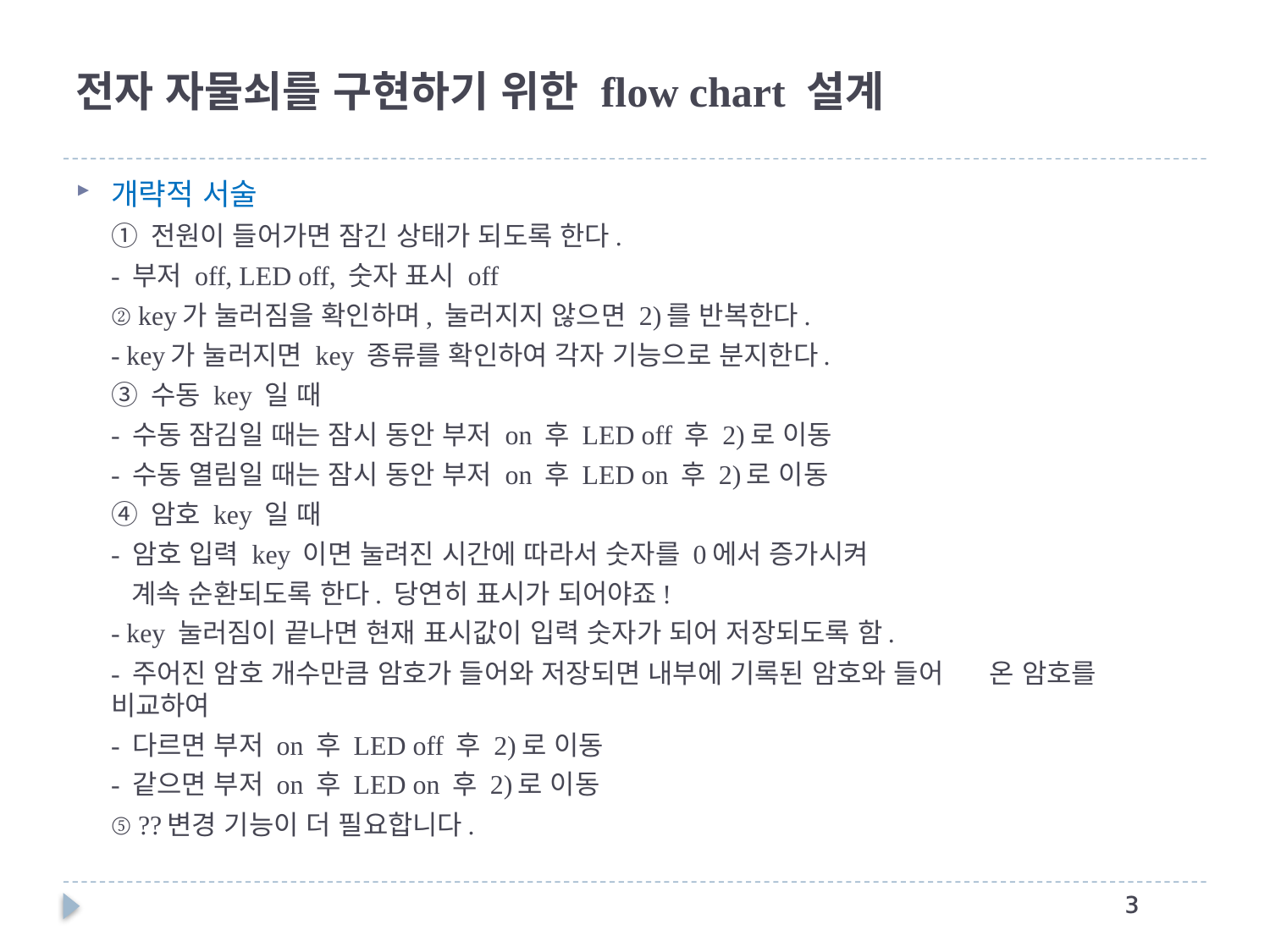

# 전자 자물쇠를 구현하기 위한 flow chart 설계
개략적 서술
① 전원이 들어가면 잠긴 상태가 되도록 한다.
	- 부저 off, LED off, 숫자 표시 off
② key가 눌러짐을 확인하며, 눌러지지 않으면 2)를 반복한다.
	- key가 눌러지면 key 종류를 확인하여 각자 기능으로 분지한다.
③ 수동 key 일 때
	- 수동 잠김일 때는 잠시 동안 부저 on 후 LED off 후 2)로 이동
	- 수동 열림일 때는 잠시 동안 부저 on 후 LED on 후 2)로 이동
④ 암호 key 일 때
	- 암호 입력 key 이면 눌려진 시간에 따라서 숫자를 0에서 증가시켜
	  계속 순환되도록 한다. 당연히 표시가 되어야죠!
	- key 눌러짐이 끝나면 현재 표시값이 입력 숫자가 되어 저장되도록 함.
	- 주어진 암호 개수만큼 암호가 들어와 저장되면 내부에 기록된 암호와 들어	  온 암호를 비교하여
		- 다르면 부저 on 후 LED off 후 2)로 이동
		- 같으면 부저 on 후 LED on 후 2)로 이동
⑤ ??변경 기능이 더 필요합니다.
3